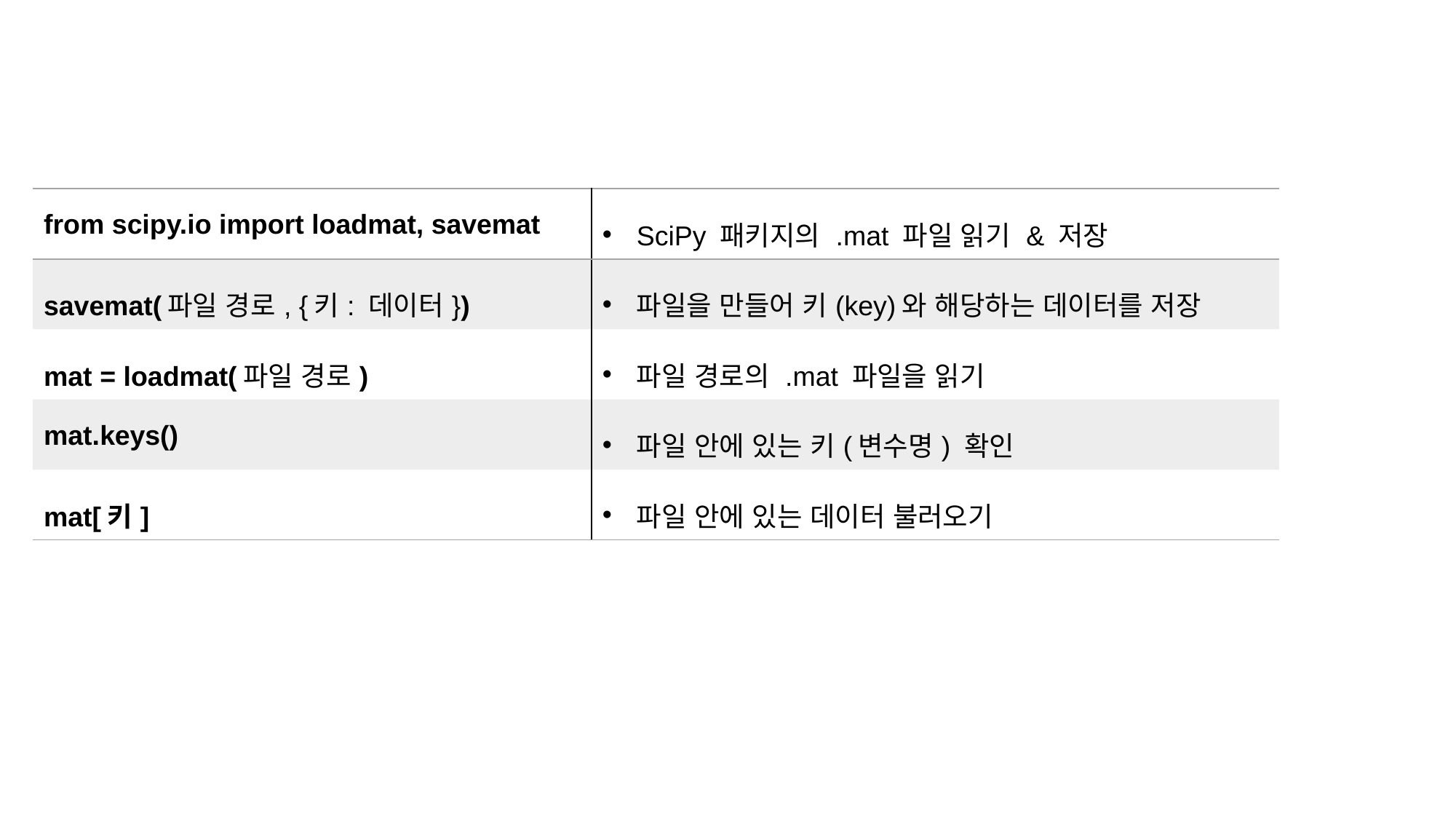

| from scipy.io import loadmat, savemat | SciPy 패키지의 .mat 파일 읽기 & 저장 |
| --- | --- |
| savemat(파일 경로, {키: 데이터}) | 파일을 만들어 키(key)와 해당하는 데이터를 저장 |
| mat = loadmat(파일 경로) | 파일 경로의 .mat 파일을 읽기 |
| mat.keys() | 파일 안에 있는 키(변수명) 확인 |
| mat[키] | 파일 안에 있는 데이터 불러오기 |